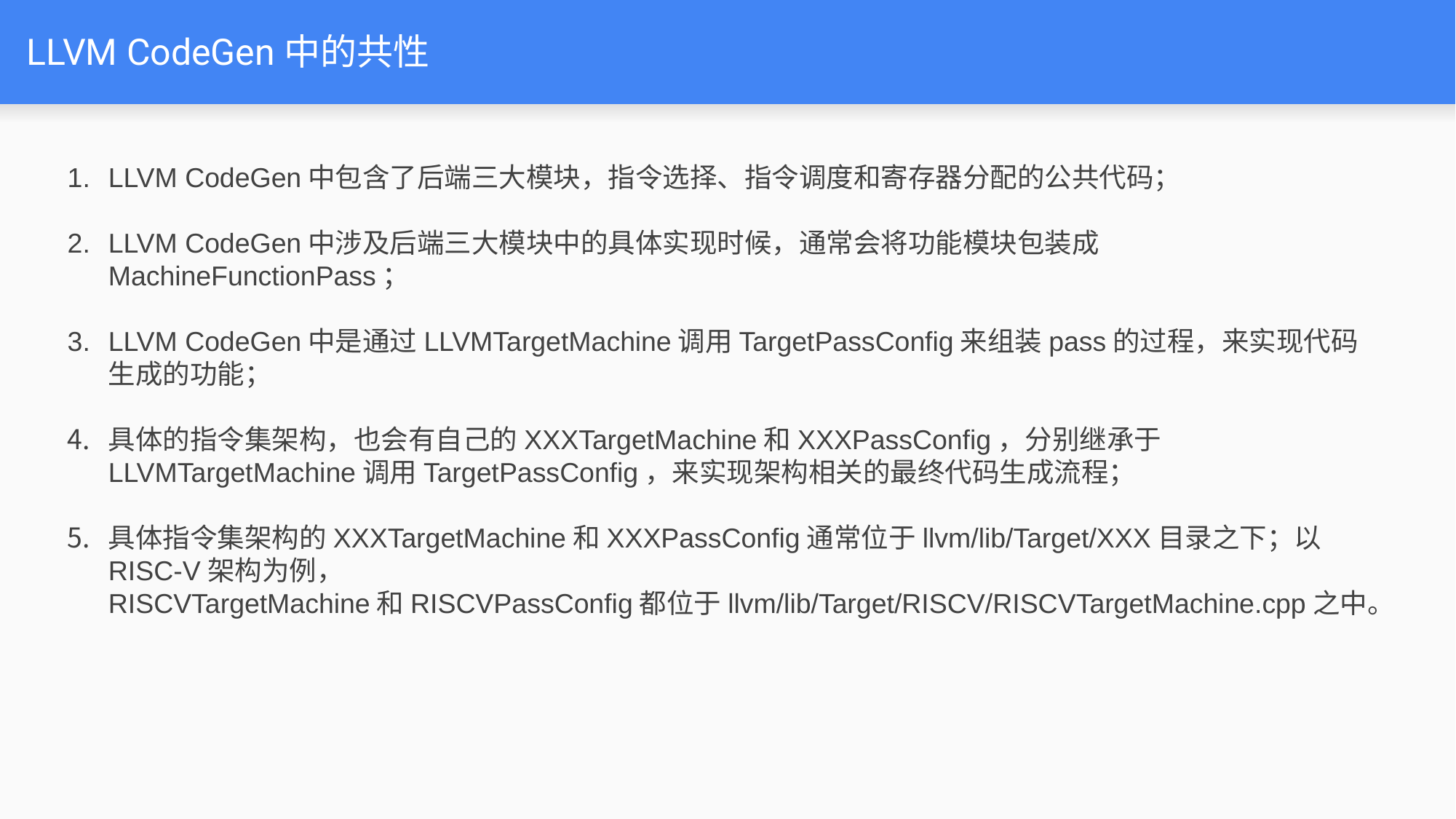

# LLVM CodeGen中的共性
LLVM CodeGen中包含了后端三大模块，指令选择、指令调度和寄存器分配的公共代码；

LLVM CodeGen中涉及后端三大模块中的具体实现时候，通常会将功能模块包装成MachineFunctionPass；

LLVM CodeGen中是通过LLVMTargetMachine调用TargetPassConfig来组装pass的过程，来实现代码生成的功能；

具体的指令集架构，也会有自己的XXXTargetMachine和XXXPassConfig，分别继承于LLVMTargetMachine调用TargetPassConfig，来实现架构相关的最终代码生成流程；

具体指令集架构的XXXTargetMachine和XXXPassConfig通常位于llvm/lib/Target/XXX目录之下；以RISC-V架构为例， RISCVTargetMachine和RISCVPassConfig都位于llvm/lib/Target/RISCV/RISCVTargetMachine.cpp之中。